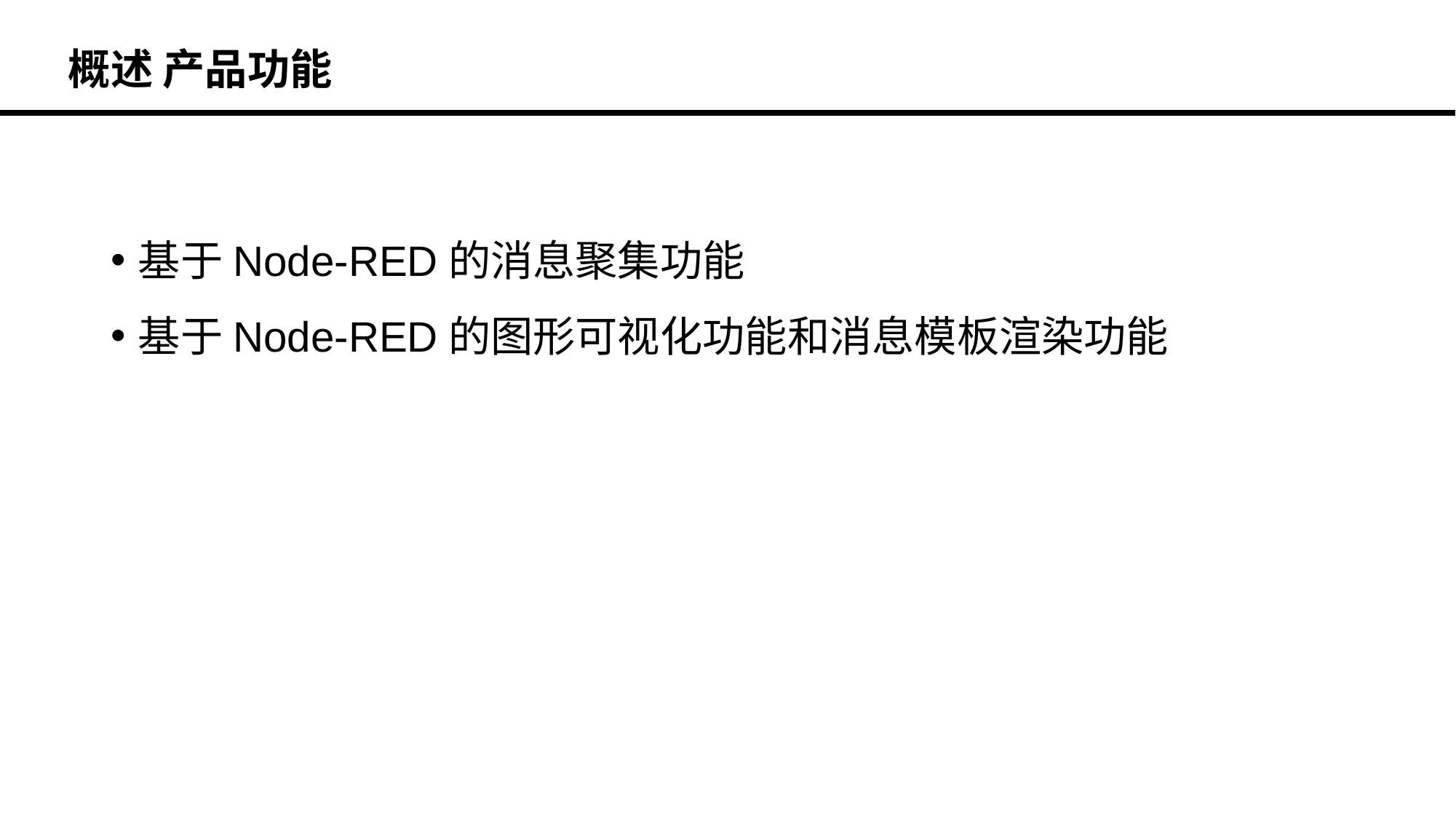

概述 产品功能
基于Node-RED的消息聚集功能
基于Node-RED的图形可视化功能和消息模板渲染功能